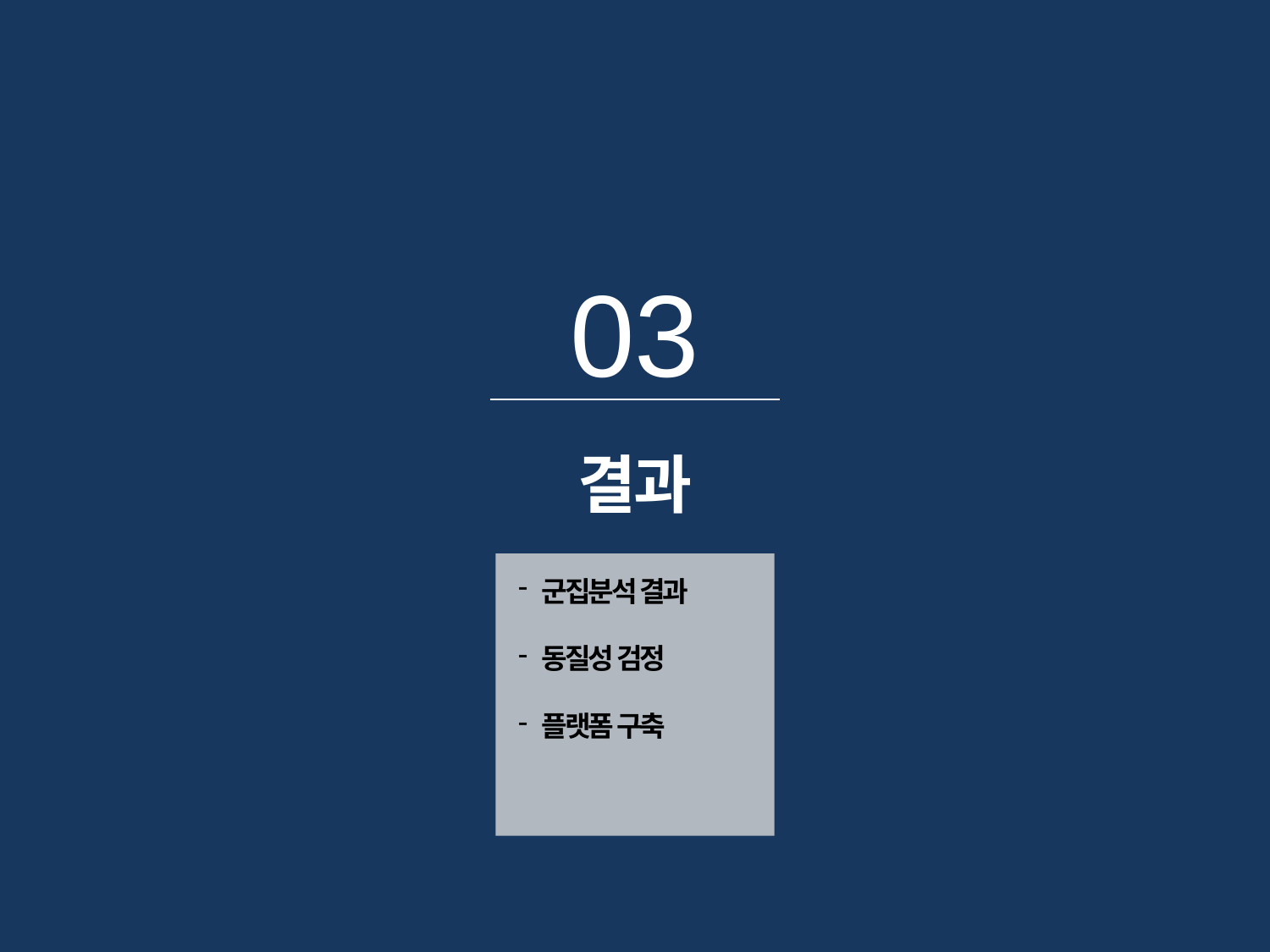

03
결과

군집분석 결과

동질성 검정

플랫폼 구축